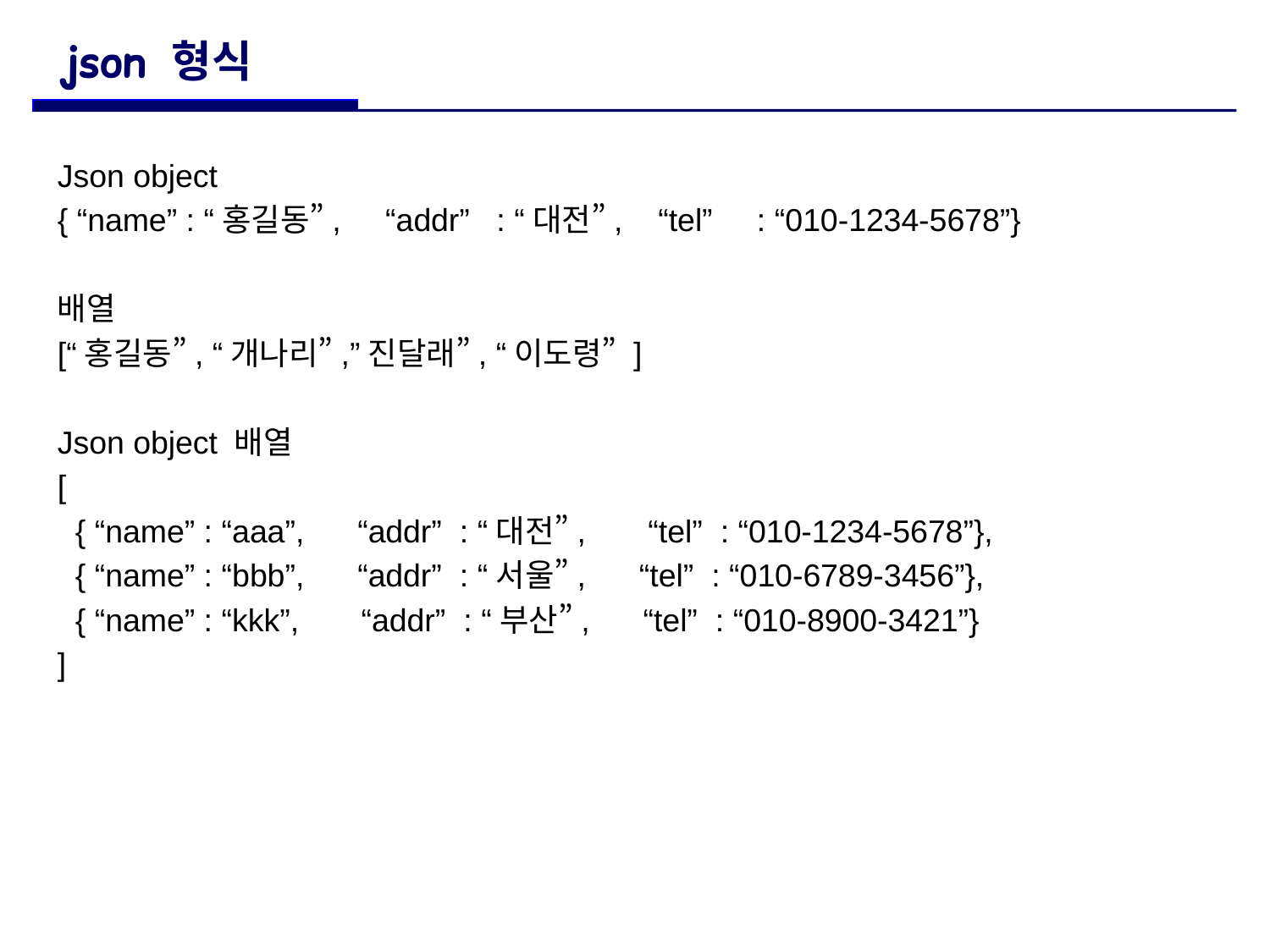

# json 형식
Json object
{ “name” : “홍길동”,     “addr”   : “대전”,    “tel”     : “010-1234-5678”}

배열
[“홍길동”, “개나리”,”진달래”, “이도령” ]

Json object 배열
[
  { “name” : “aaa”,      “addr”  : “대전”,       “tel”  : “010-1234-5678”},
  { “name” : “bbb”,      “addr”  : “서울”,      “tel”  : “010-6789-3456”},
  { “name” : “kkk”,       “addr”  : “부산”,      “tel”  : “010-8900-3421”}
]